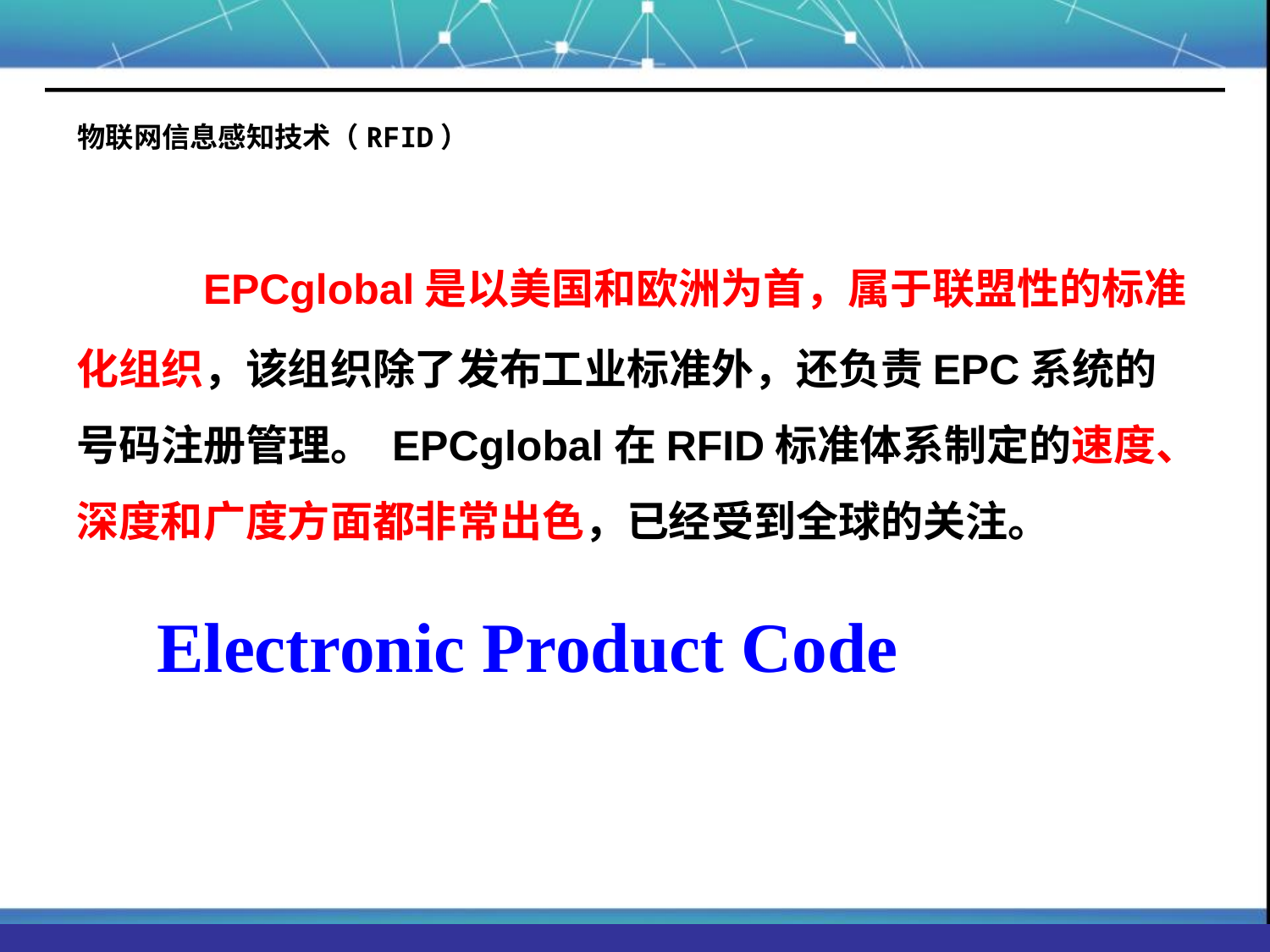

# 物联网信息感知技术（RFID）

	EPCglobal是以美国和欧洲为首，属于联盟性的标准化组织，该组织除了发布工业标准外，还负责EPC系统的号码注册管理。 EPCglobal在RFID标准体系制定的速度、深度和广度方面都非常出色，已经受到全球的关注。
     Electronic Product Code